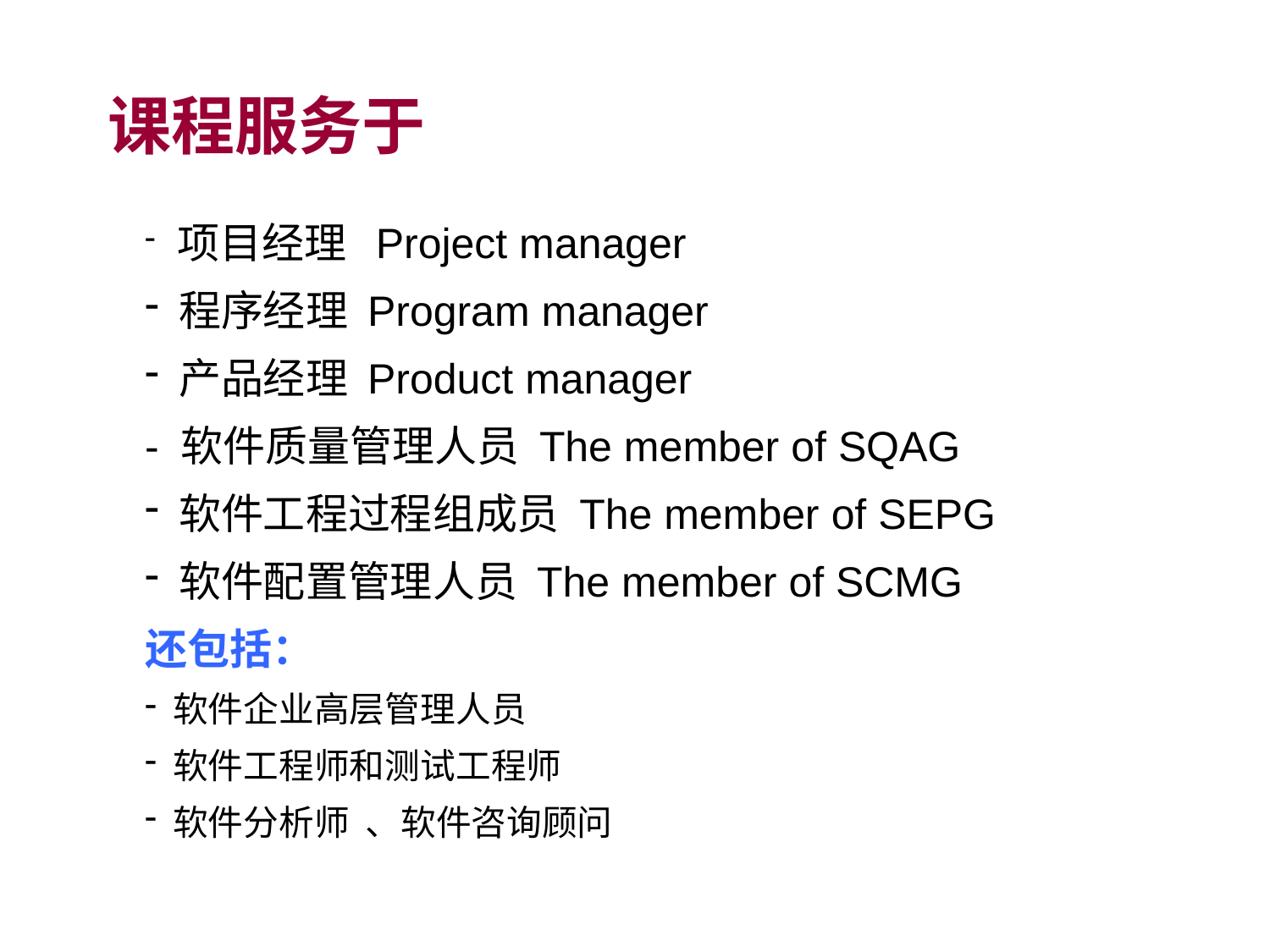

课程服务于
  项目经理  Project manager
 程序经理 Program manager
 产品经理 Product manager
- 软件质量管理人员 The member of SQAG
 软件工程过程组成员 The member of SEPG
 软件配置管理人员 The member of SCMG
还包括：
 软件企业高层管理人员
 软件工程师和测试工程师
 软件分析师  、软件咨询顾问